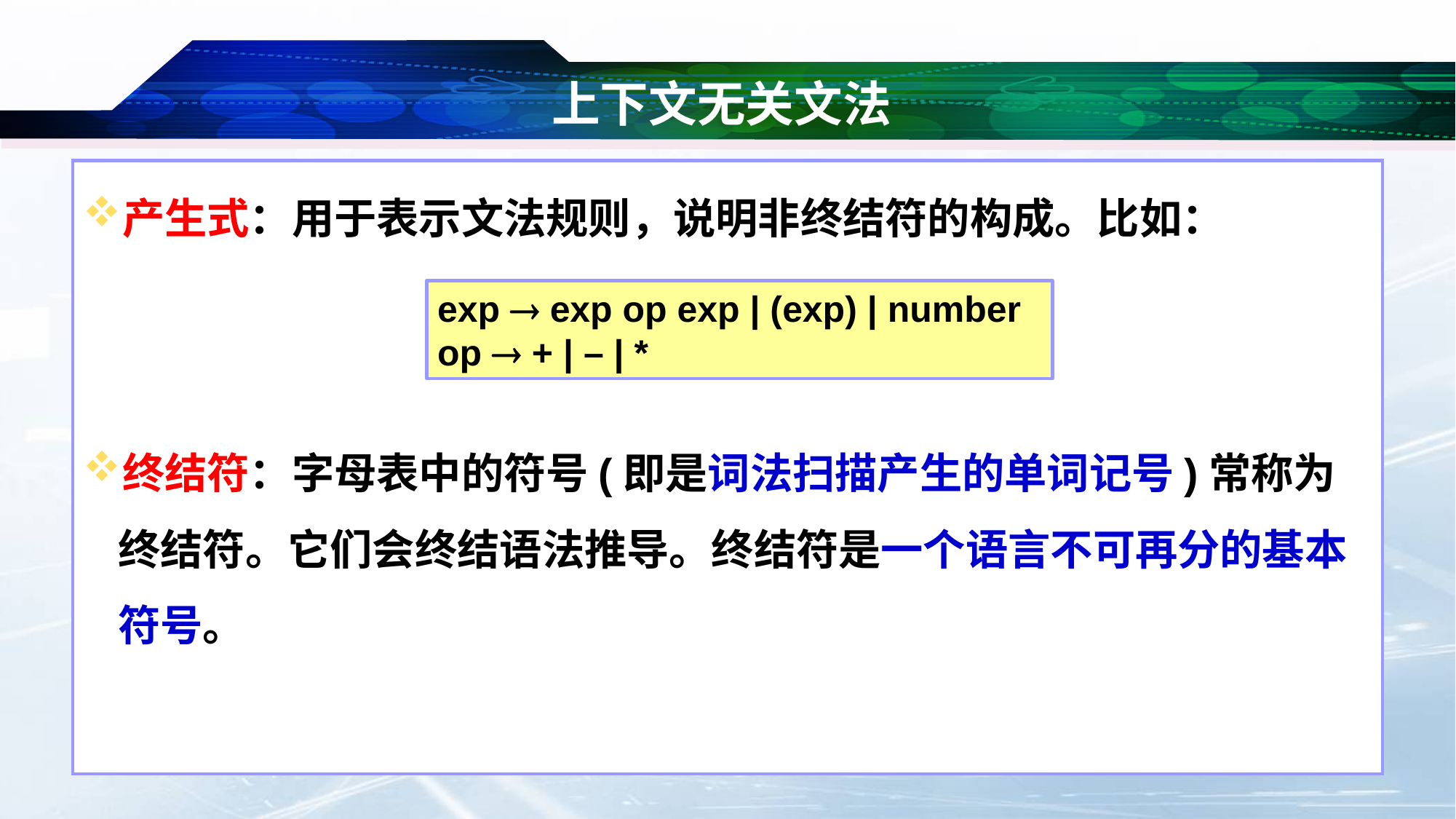

# 上下文无关文法
产生式：用于表示文法规则，说明非终结符的构成。比如：

终结符：字母表中的符号(即是词法扫描产生的单词记号)常称为终结符。它们会终结语法推导。终结符是一个语言不可再分的基本符号。
exp → exp op exp | (exp) | number
op → + | – | *